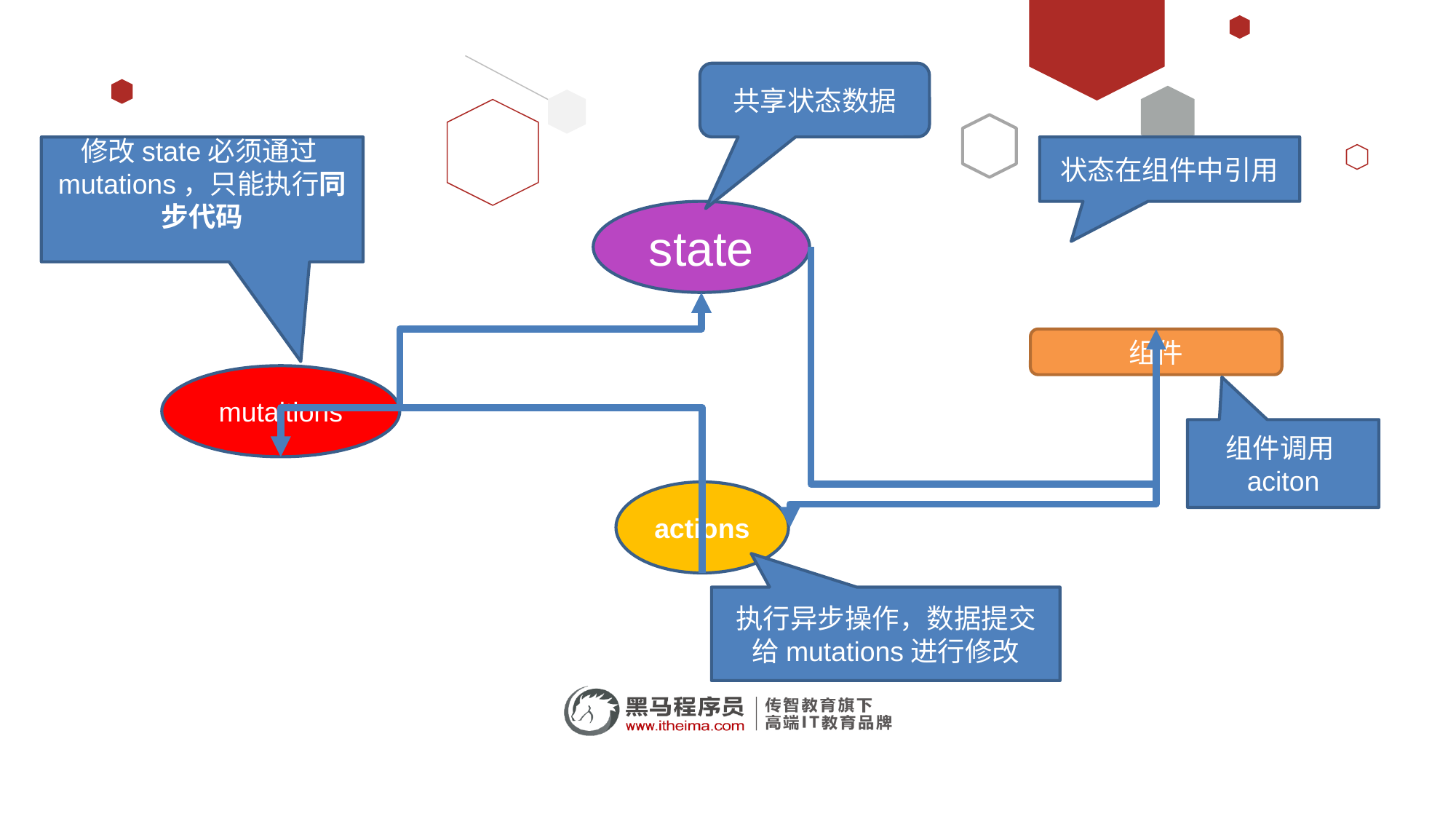

共享状态数据
修改state必须通过mutations，只能执行同步代码

状态在组件中引用
state
组件
mutaitions
组件调用aciton
actions
执行异步操作，数据提交给mutations进行修改